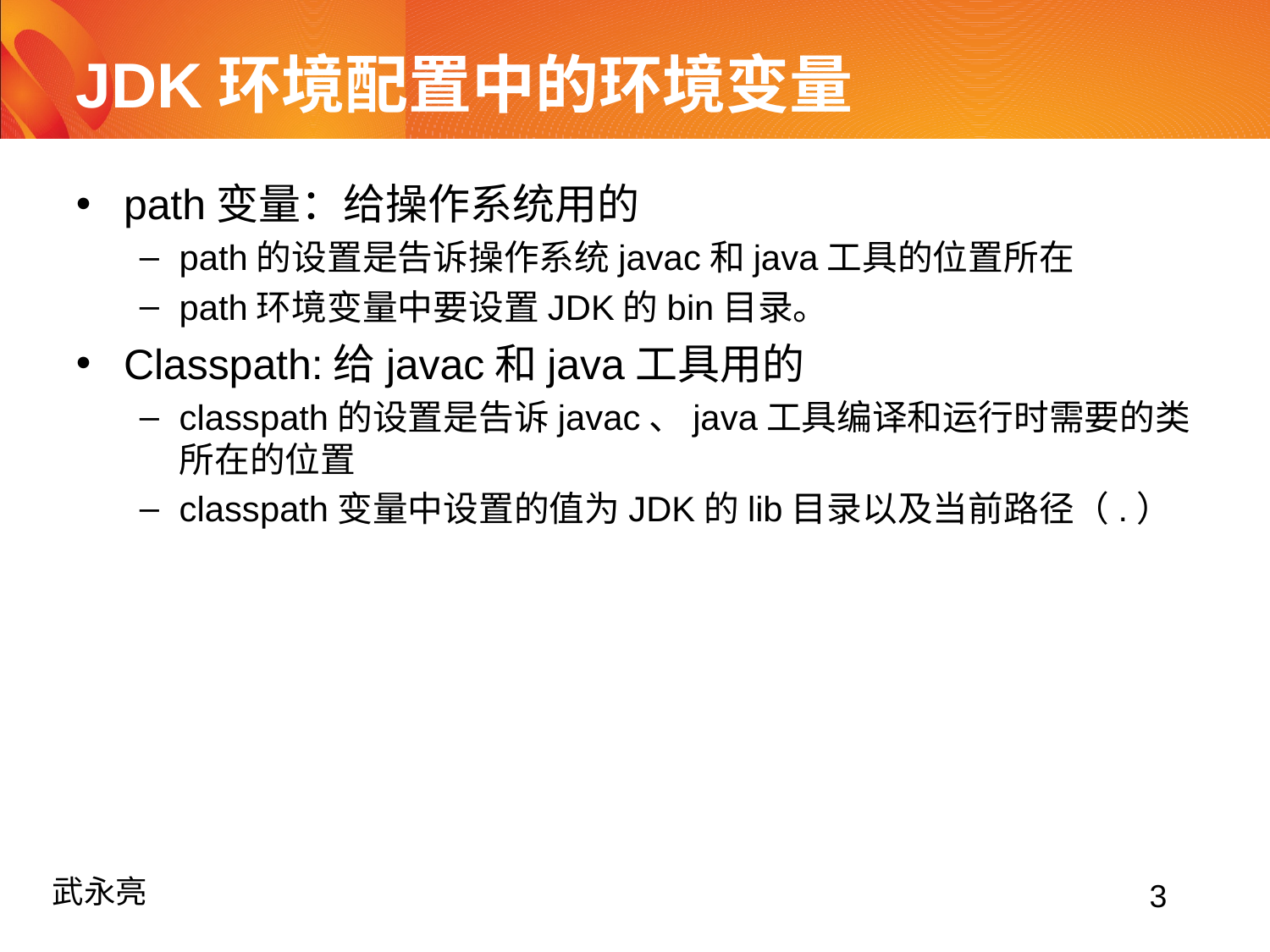

# JDK环境配置中的环境变量
path变量：给操作系统用的
path的设置是告诉操作系统javac和java工具的位置所在
path环境变量中要设置JDK的bin目录。
Classpath:给javac和java工具用的
classpath的设置是告诉javac、java工具编译和运行时需要的类所在的位置
classpath变量中设置的值为JDK的lib目录以及当前路径（.）